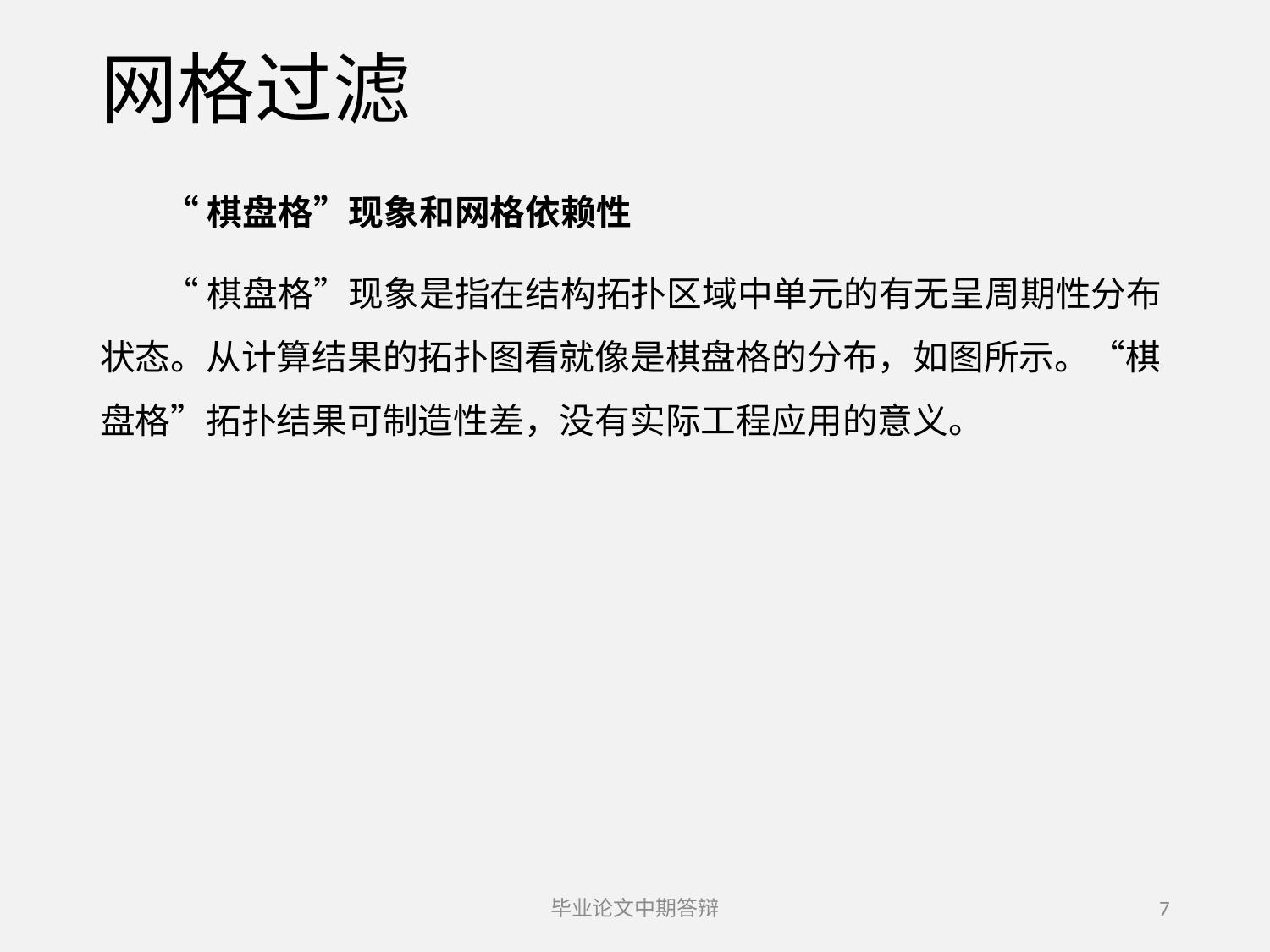

# 网格过滤
“棋盘格”现象和网格依赖性
“棋盘格”现象是指在结构拓扑区域中单元的有无呈周期性分布状态。从计算结果的拓扑图看就像是棋盘格的分布，如图所示。“棋盘格”拓扑结果可制造性差，没有实际工程应用的意义。
毕业论文中期答辩
7